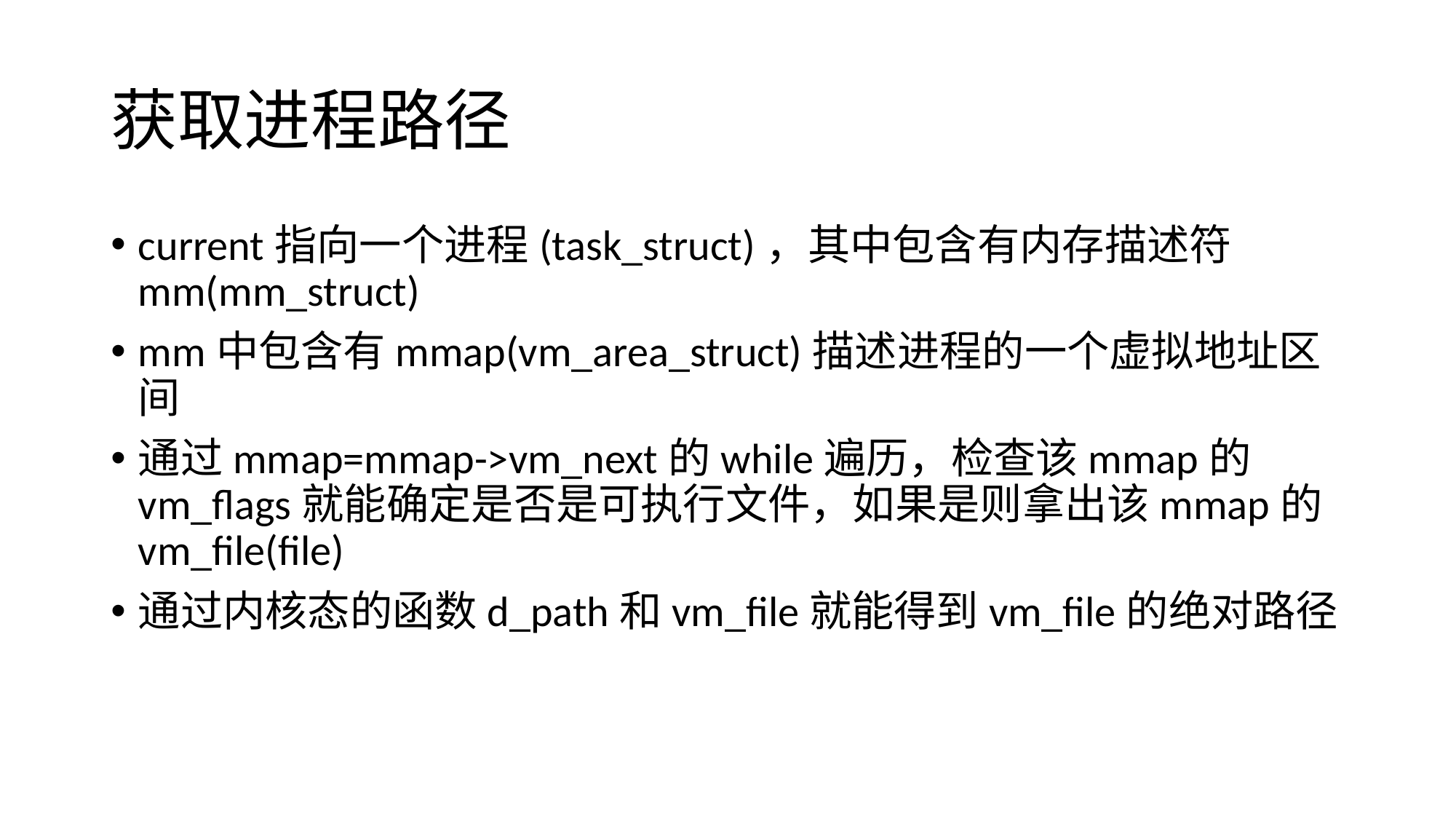

# 获取进程路径
current指向一个进程(task_struct)，其中包含有内存描述符mm(mm_struct)
mm中包含有mmap(vm_area_struct)描述进程的一个虚拟地址区间
通过mmap=mmap->vm_next的while遍历，检查该mmap的vm_flags就能确定是否是可执行文件，如果是则拿出该mmap的vm_file(file)
通过内核态的函数d_path和vm_file就能得到vm_file的绝对路径